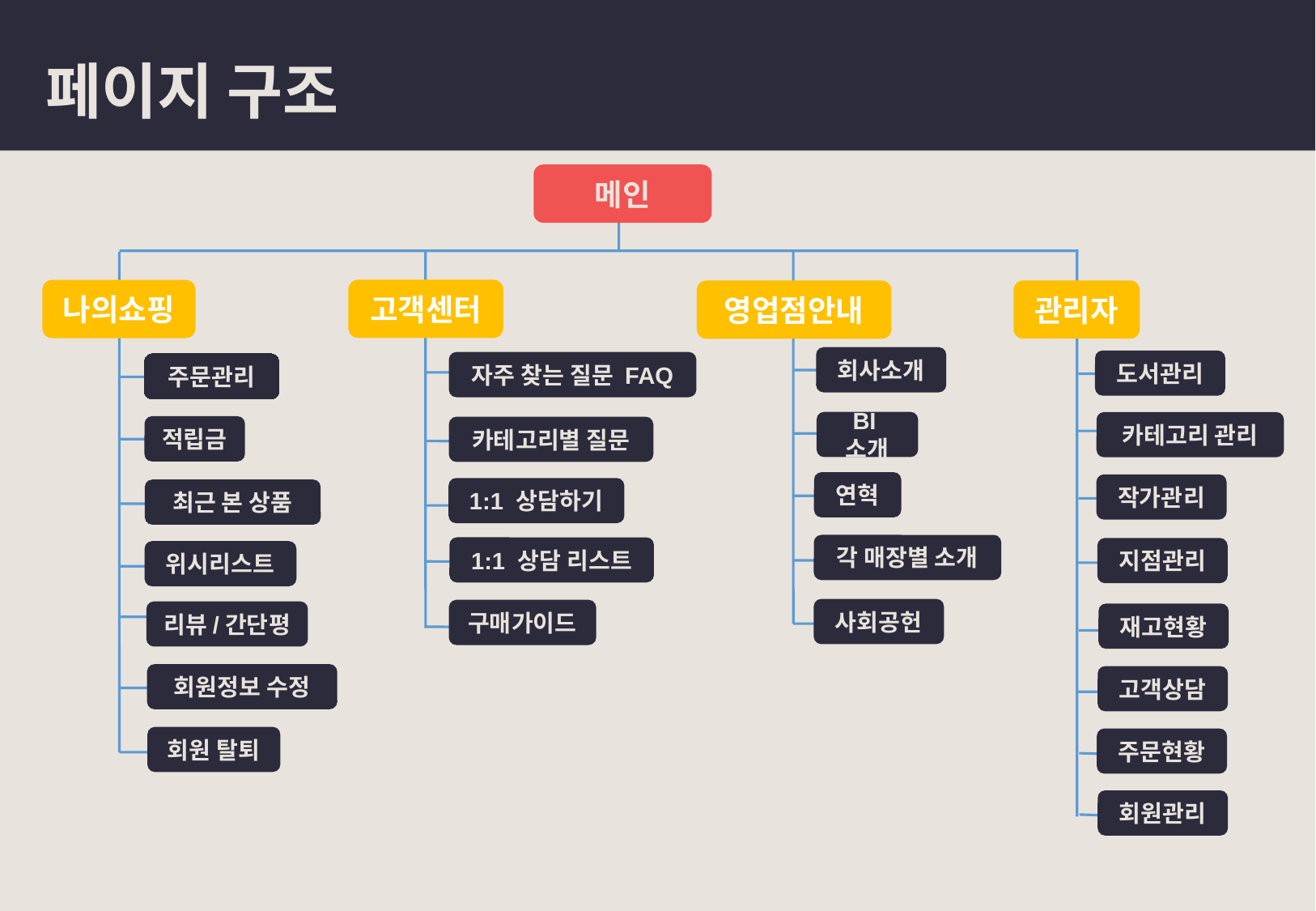

페이지 구조
메인
고객센터
나의쇼핑
관리자
영업점안내
회사소개
도서관리
자주 찾는 질문 FAQ
주문관리
BI소개
카테고리 관리
적립금
카테고리별 질문
연혁
작가관리
1:1 상담하기
최근 본 상품
각 매장별 소개
1:1 상담 리스트
지점관리
위시리스트
사회공헌
구매가이드
리뷰/간단평
재고현황
회원정보 수정
고객상담
회원 탈퇴
주문현황
회원관리